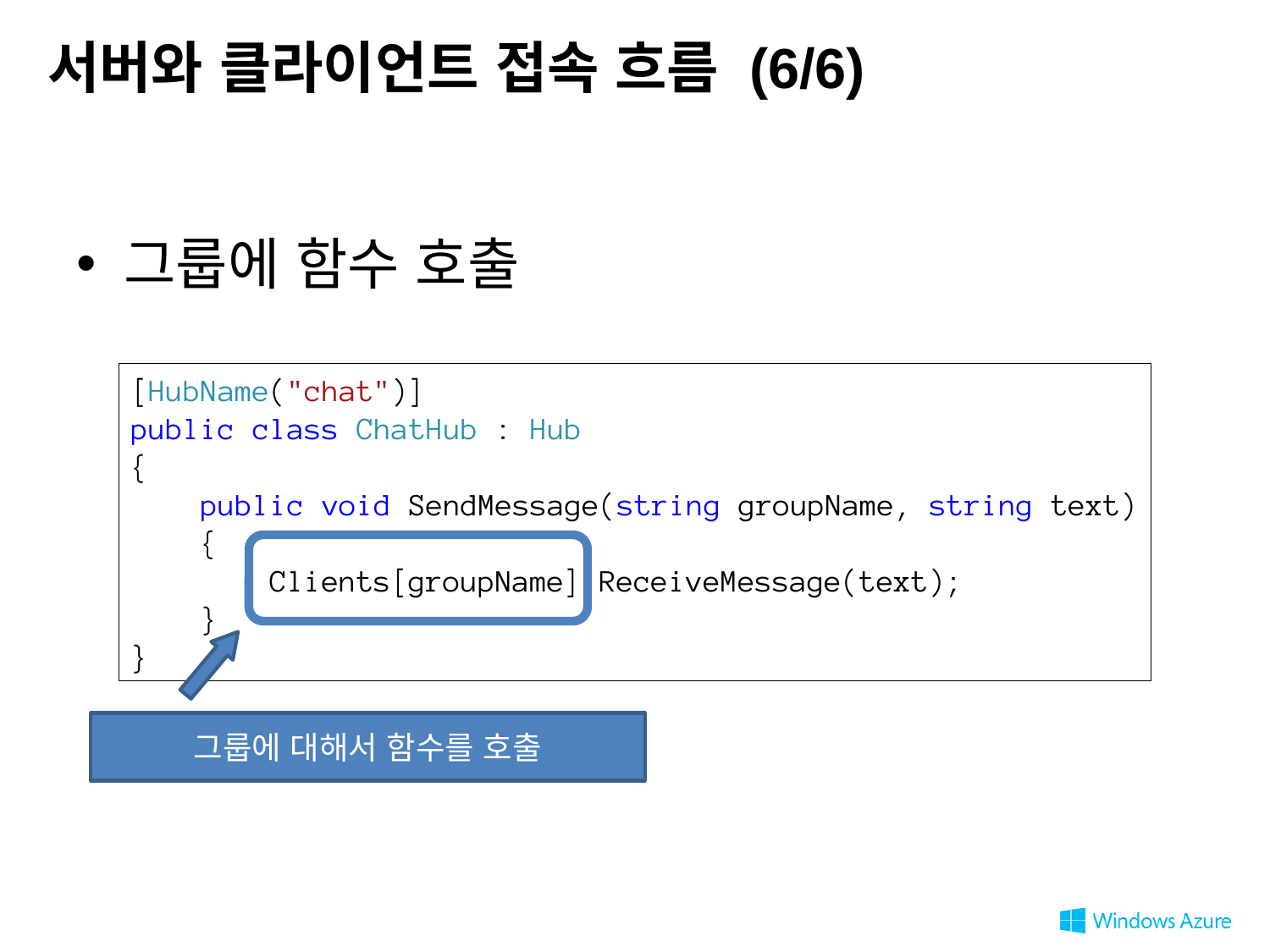

서버와 클라이언트 접속 흐름 (6/6)
그룹에 함수 호출
[HubName("chat")]
public class ChatHub : Hub
{
    public void SendMessage(string groupName, string text)
    {
        Clients[groupName].ReceiveMessage(text);
    }
}

그룹에 대해서 함수를 호출